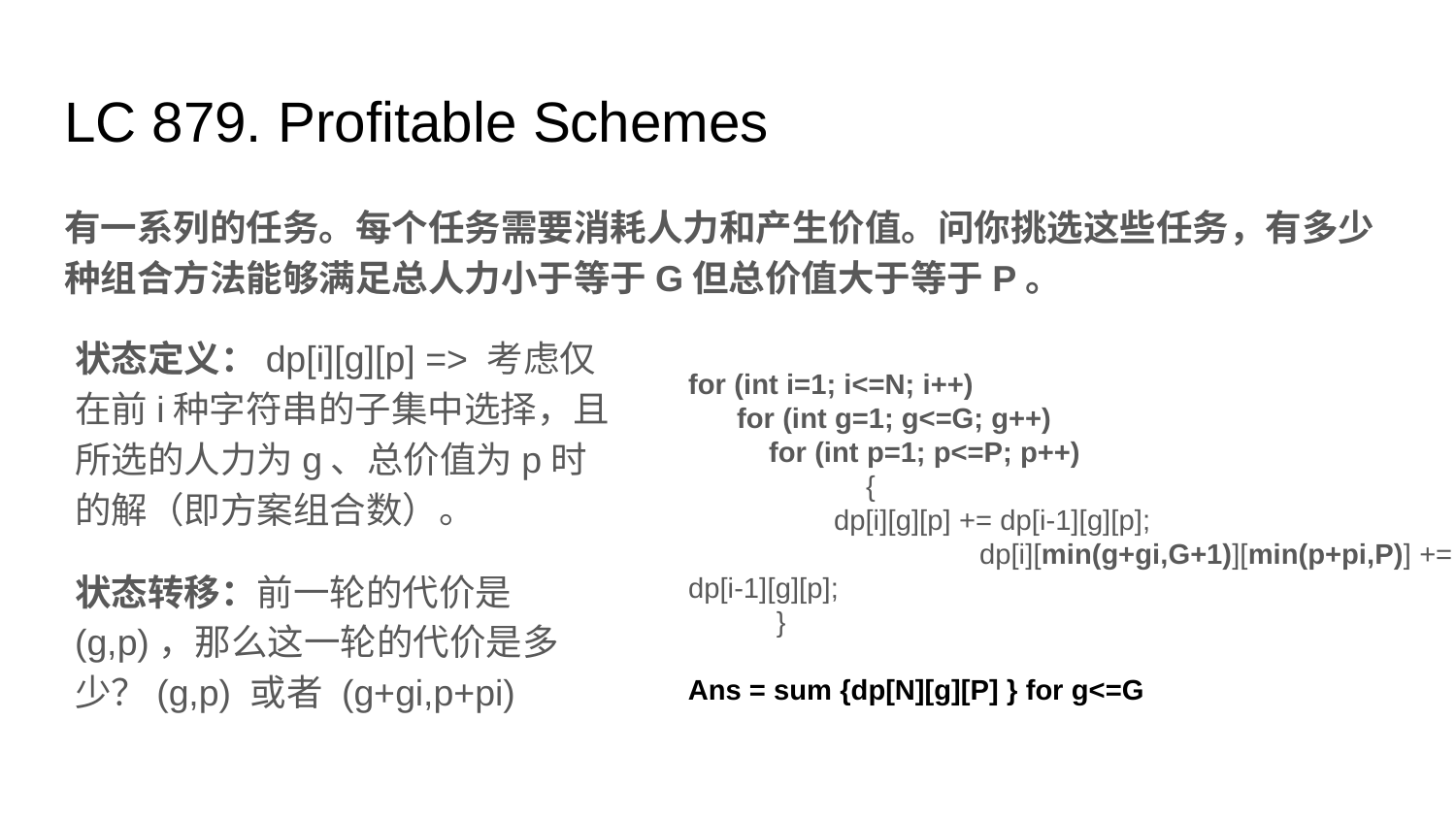

# LC 879. Profitable Schemes

有一系列的任务。每个任务需要消耗人力和产生价值。问你挑选这些任务，有多少种组合方法能够满足总人力小于等于G但总价值大于等于P。

状态定义：dp[i][g][p] => 考虑仅在前i种字符串的子集中选择，且所选的人力为g、总价值为p时的解（即方案组合数）。
状态转移：前一轮的代价是(g,p)，那么这一轮的代价是多少？(g,p) 或者 (g+gi,p+pi)

for (int i=1; i<=N; i++)
for (int g=1; g<=G; g++)
    for (int p=1; p<=P; p++)
      	    {
          	dp[i][g][p] += dp[i-1][g][p];
		dp[i][min(g+gi,G+1)][min(p+pi,P)] += dp[i-1][g][p];
           }

   Ans = sum {dp[N][g][P] } for g<=G